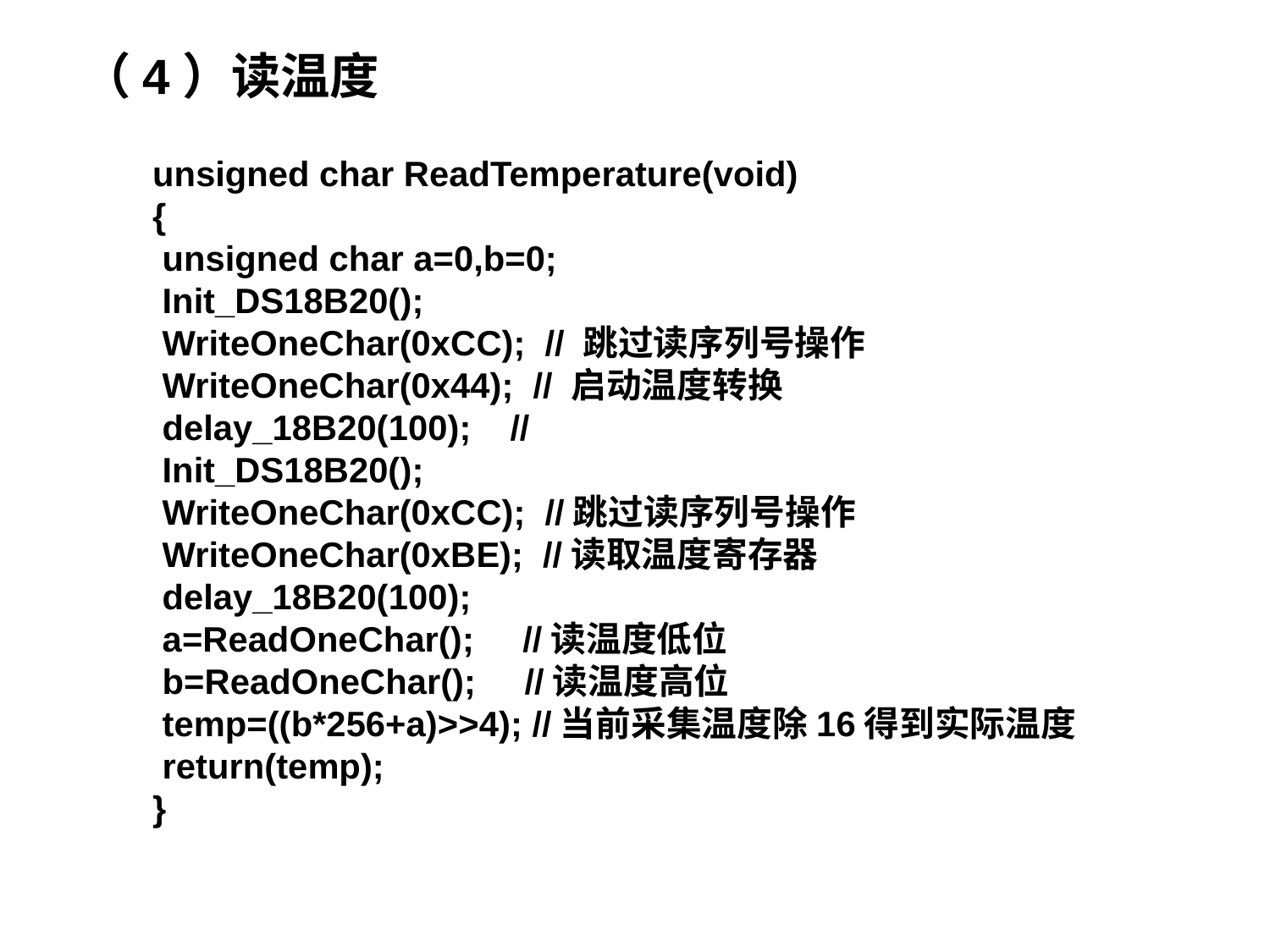

（4）读温度
unsigned char ReadTemperature(void)
{
 unsigned char a=0,b=0;
 Init_DS18B20();
 WriteOneChar(0xCC);  // 跳过读序列号操作
 WriteOneChar(0x44);  // 启动温度转换
 delay_18B20(100);    //
 Init_DS18B20();
 WriteOneChar(0xCC);  //跳过读序列号操作
 WriteOneChar(0xBE);  //读取温度寄存器
 delay_18B20(100);
 a=ReadOneChar();     //读温度低位
 b=ReadOneChar();     //读温度高位
 temp=((b*256+a)>>4); //当前采集温度除16得到实际温度
 return(temp);
}